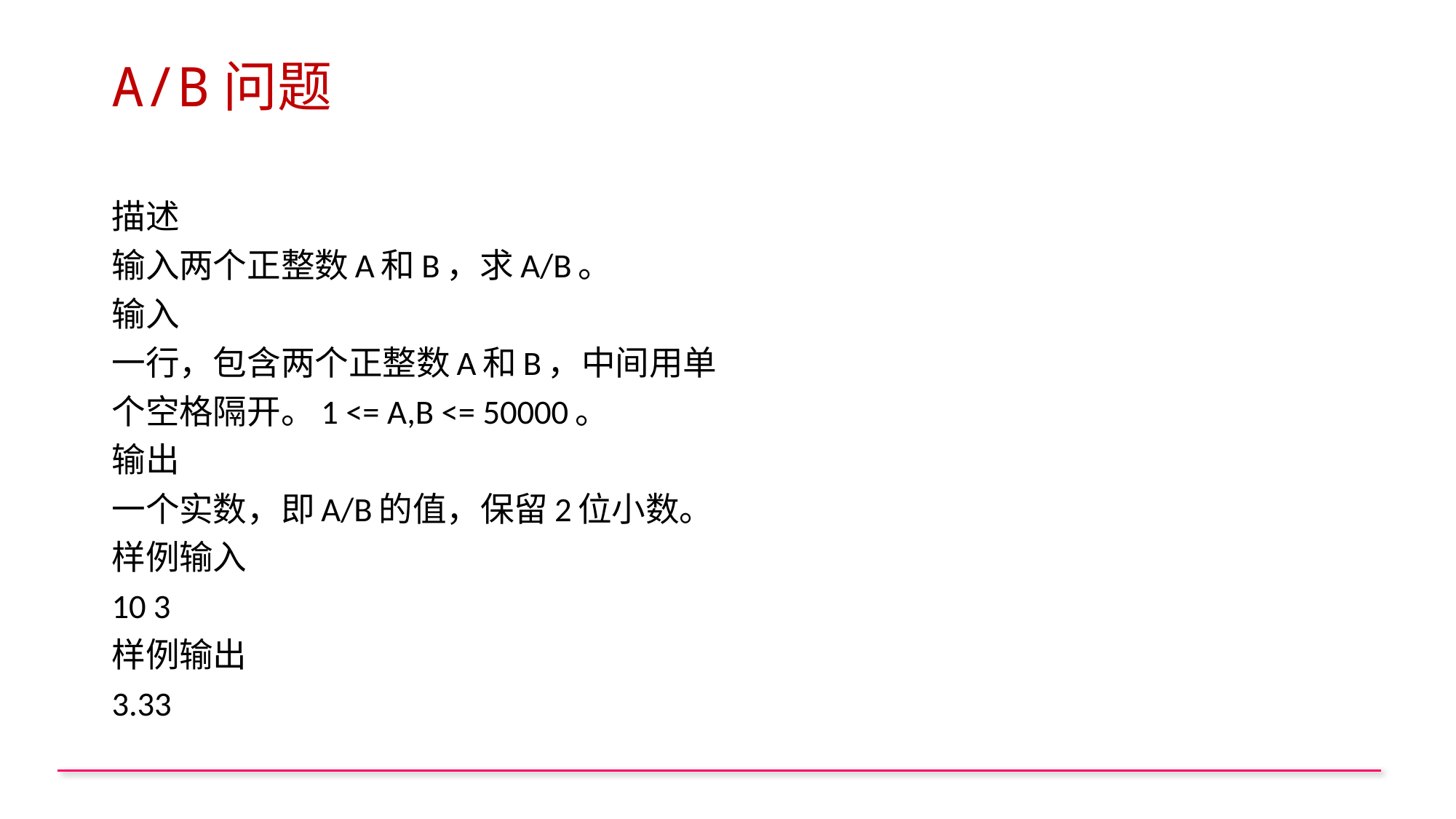

# A/B问题
描述
输入两个正整数A和B，求A/B。
输入
一行，包含两个正整数A和B，中间用单个空格隔开。1 <= A,B <= 50000。
输出
一个实数，即A/B的值，保留2位小数。
样例输入
10 3
样例输出
3.33